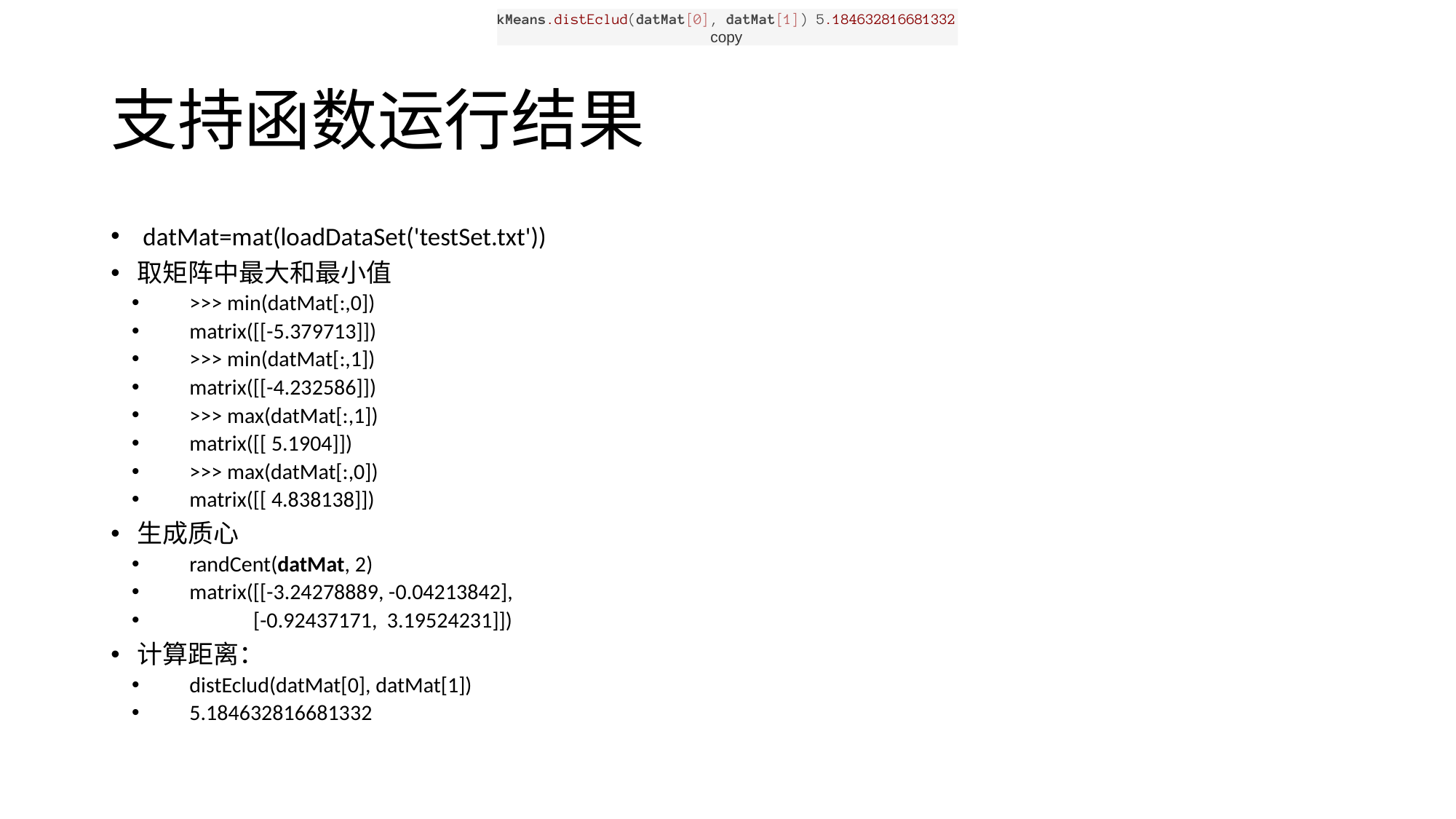

kMeans.distEclud(datMat[0], datMat[1]) 5.184632816681332
copy
# 支持函数运行结果
 datMat=mat(loadDataSet('testSet.txt'))
取矩阵中最大和最小值
>>> min(datMat[:,0])
matrix([[-5.379713]])
>>> min(datMat[:,1])
matrix([[-4.232586]])
>>> max(datMat[:,1])
matrix([[ 5.1904]])
>>> max(datMat[:,0])
matrix([[ 4.838138]])
生成质心
randCent(datMat, 2)
matrix([[-3.24278889, -0.04213842],
             [-0.92437171,  3.19524231]])
计算距离：
distEclud(datMat[0], datMat[1])
5.184632816681332